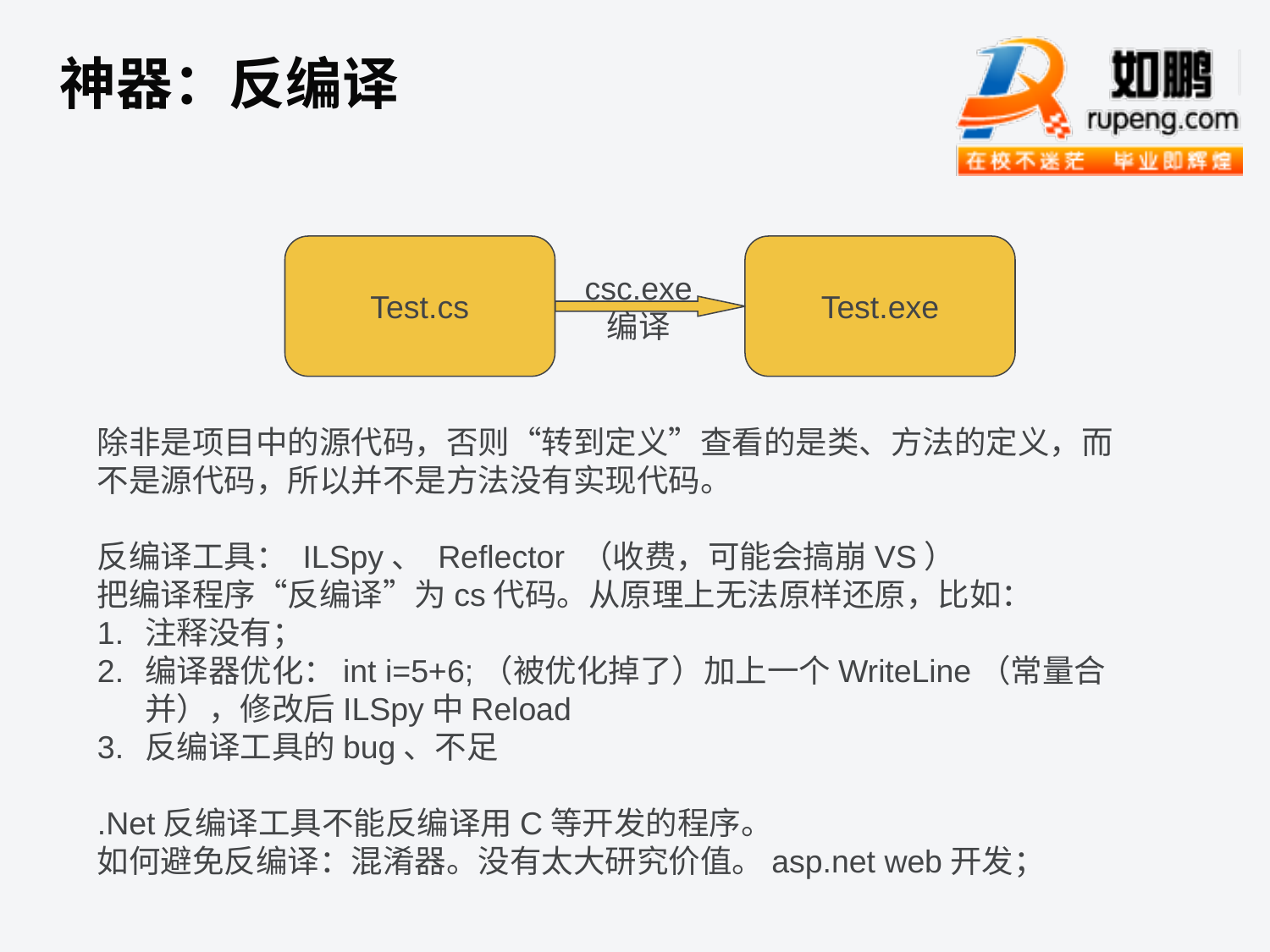

# 神器：反编译
Test.cs
Test.exe
csc.exe
编译
除非是项目中的源代码，否则“转到定义”查看的是类、方法的定义，而不是源代码，所以并不是方法没有实现代码。

反编译工具： ILSpy、 Reflector （收费，可能会搞崩VS）
把编译程序“反编译”为cs代码。从原理上无法原样还原，比如：
注释没有；
编译器优化：int i=5+6;（被优化掉了）加上一个WriteLine（常量合并），修改后ILSpy中Reload
反编译工具的bug、不足

.Net反编译工具不能反编译用C等开发的程序。
如何避免反编译：混淆器。没有太大研究价值。asp.net web开发；